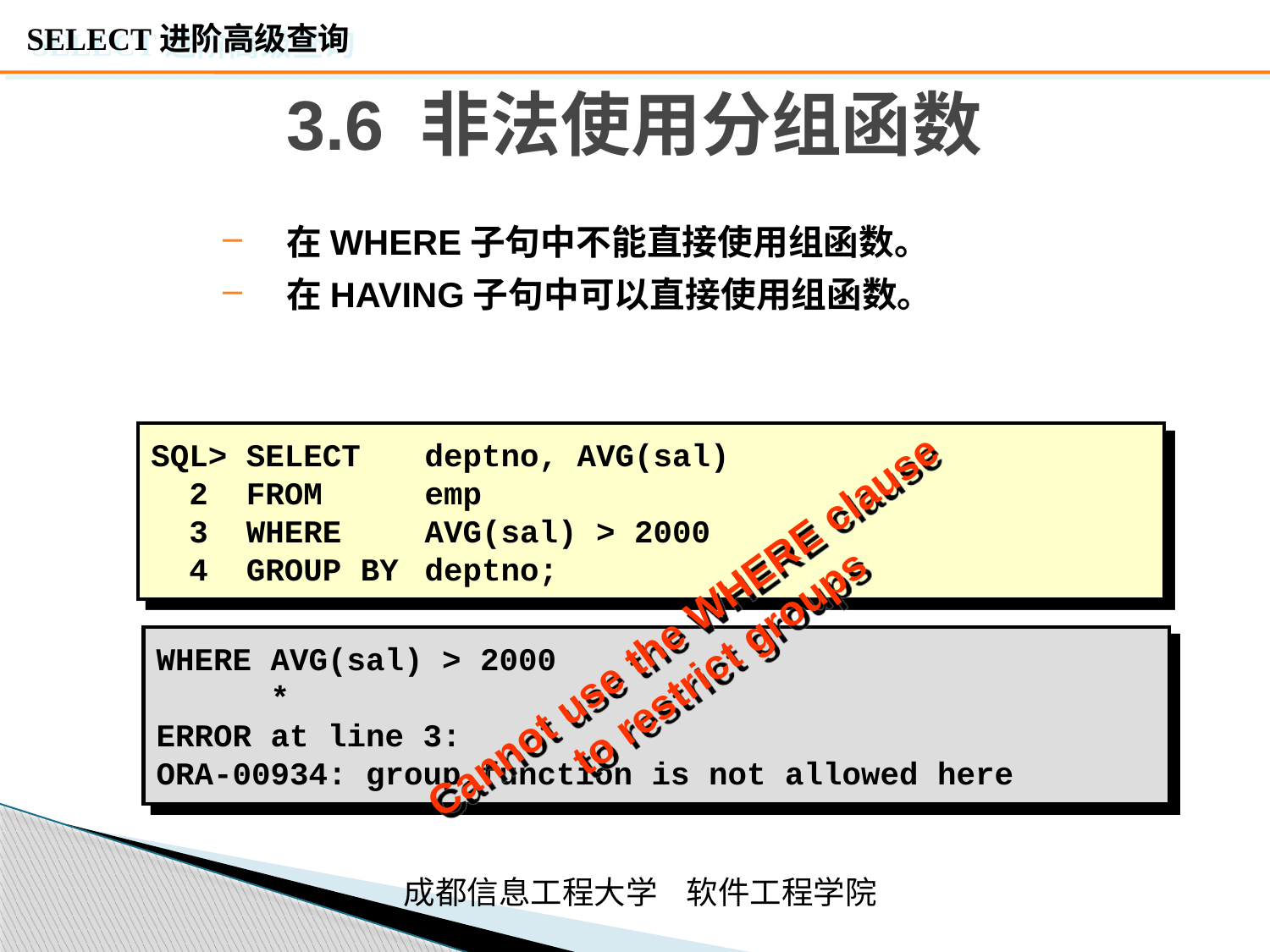

# 3.6 非法使用分组函数
在WHERE子句中不能直接使用组函数。
在HAVING子句中可以直接使用组函数。
SQL> SELECT	 deptno, AVG(sal)
  2  FROM	 emp
  3  WHERE	 AVG(sal) > 2000
  4  GROUP BY	 deptno;
Cannot use the WHERE clause
            to restrict groups
WHERE AVG(sal) > 2000
      *
ERROR at line 3:
ORA-00934: group function is not allowed here